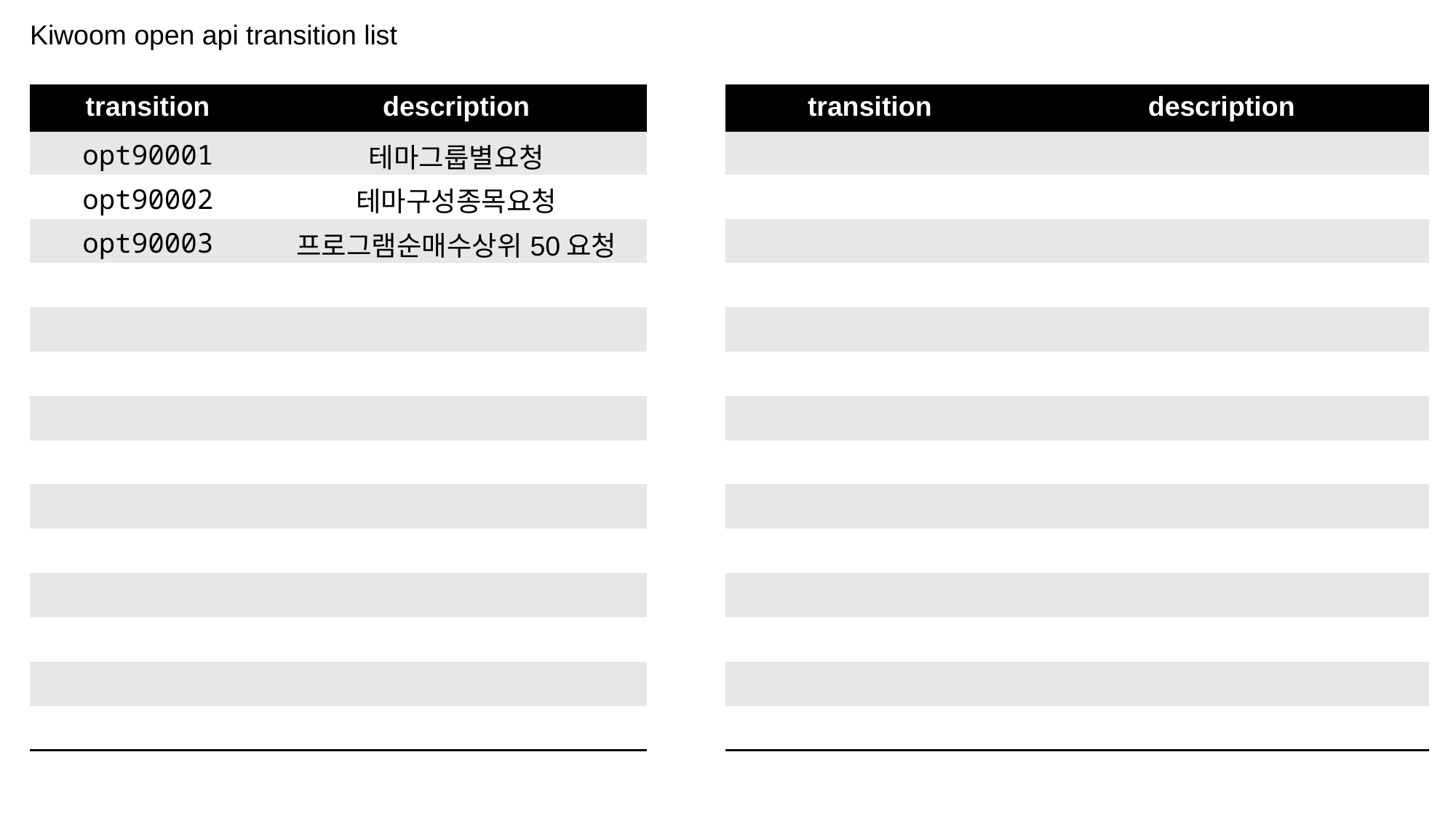

Kiwoom open api transition list
| transition | description |
| --- | --- |
| opt90001 | 테마그룹별요청 |
| opt90002 | 테마구성종목요청 |
| opt90003 | 프로그램순매수상위50요청 |
|  |  |
|  |  |
|  |  |
|  |  |
|  |  |
|  |  |
|  |  |
|  |  |
|  |  |
|  |  |
|  |  |
| transition | description |
| --- | --- |
|  |  |
|  |  |
|  |  |
|  |  |
|  |  |
|  |  |
|  |  |
|  |  |
|  |  |
|  |  |
|  |  |
|  |  |
|  |  |
|  |  |